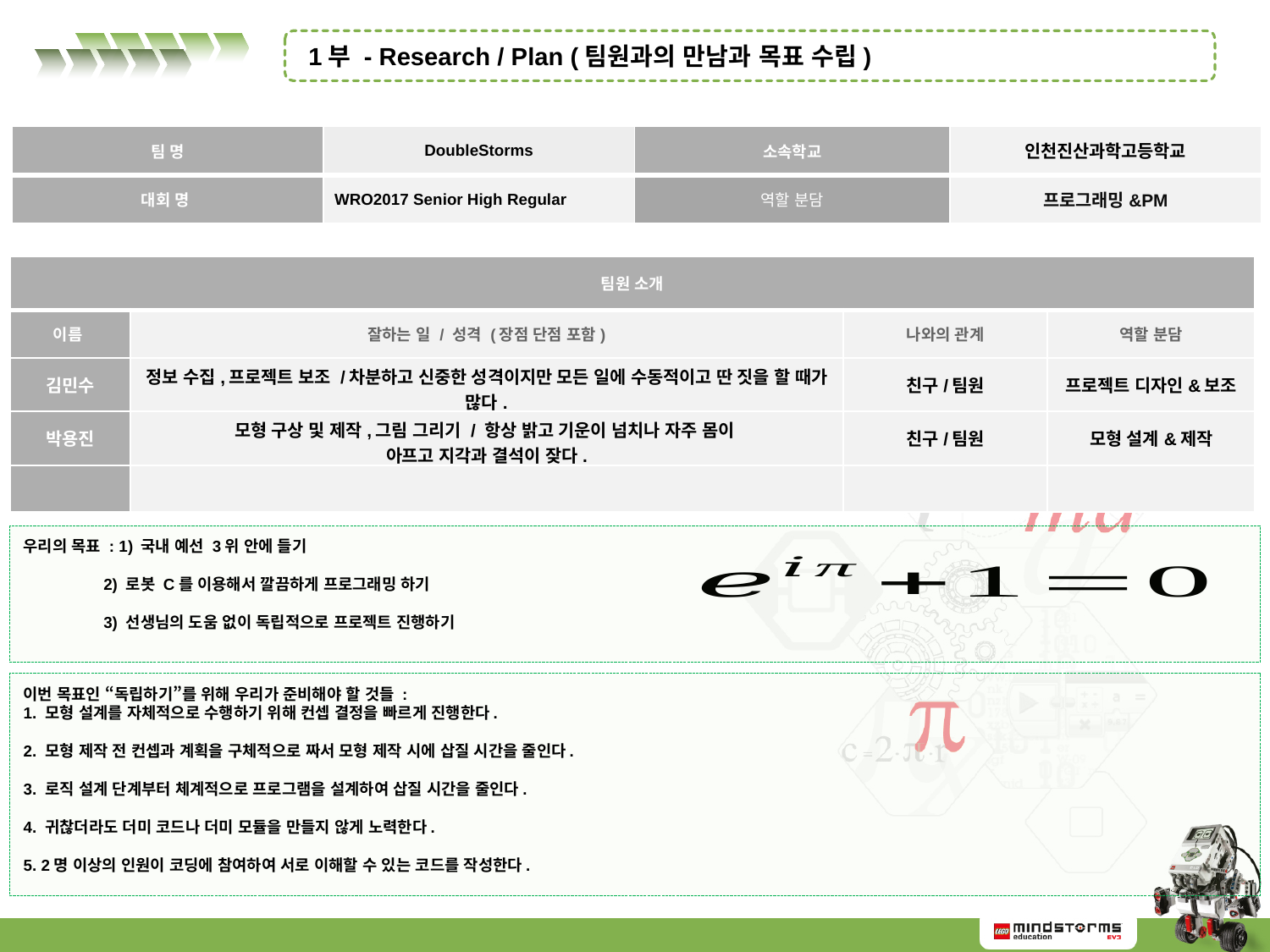

# 1부 - Research / Plan (팀원과의 만남과 목표 수립)
| 팀 명 | DoubleStorms | 소속학교 | 인천진산과학고등학교 |
| --- | --- | --- | --- |
| 대회 명 | WRO2017 Senior High Regular | 역할 분담 | 프로그래밍&PM |
| 팀원 소개 |  |  |  |
| --- | --- | --- | --- |
| 이름 | 잘하는 일 / 성격 (장점 단점 포함) | 나와의 관계 | 역할 분담 |
| 김민수 | 정보 수집,프로젝트 보조 /차분하고 신중한 성격이지만 모든 일에 수동적이고 딴 짓을 할 때가 많다. | 친구/팀원 | 프로젝트 디자인&보조 |
| 박용진 | 모형 구상 및 제작,그림 그리기 / 항상 밝고 기운이 넘치나 자주 몸이 아프고 지각과 결석이 잦다. | 친구/팀원 | 모형 설계&제작 |
|  |  |  |  |
우리의 목표 : 1) 국내 예선 3위 안에 들기

                  2) 로봇 C를 이용해서 깔끔하게 프로그래밍 하기

                  3) 선생님의 도움 없이 독립적으로 프로젝트 진행하기

이번 목표인 “독립하기”를 위해 우리가 준비해야 할 것들 :
1. 모형 설계를 자체적으로 수행하기 위해 컨셉 결정을 빠르게 진행한다.

2. 모형 제작 전 컨셉과 계획을 구체적으로 짜서 모형 제작 시에 삽질 시간을 줄인다.

3. 로직 설계 단계부터 체계적으로 프로그램을 설계하여 삽질 시간을 줄인다.

4. 귀찮더라도 더미 코드나 더미 모듈을 만들지 않게 노력한다.

5. 2명 이상의 인원이 코딩에 참여하여 서로 이해할 수 있는 코드를 작성한다.